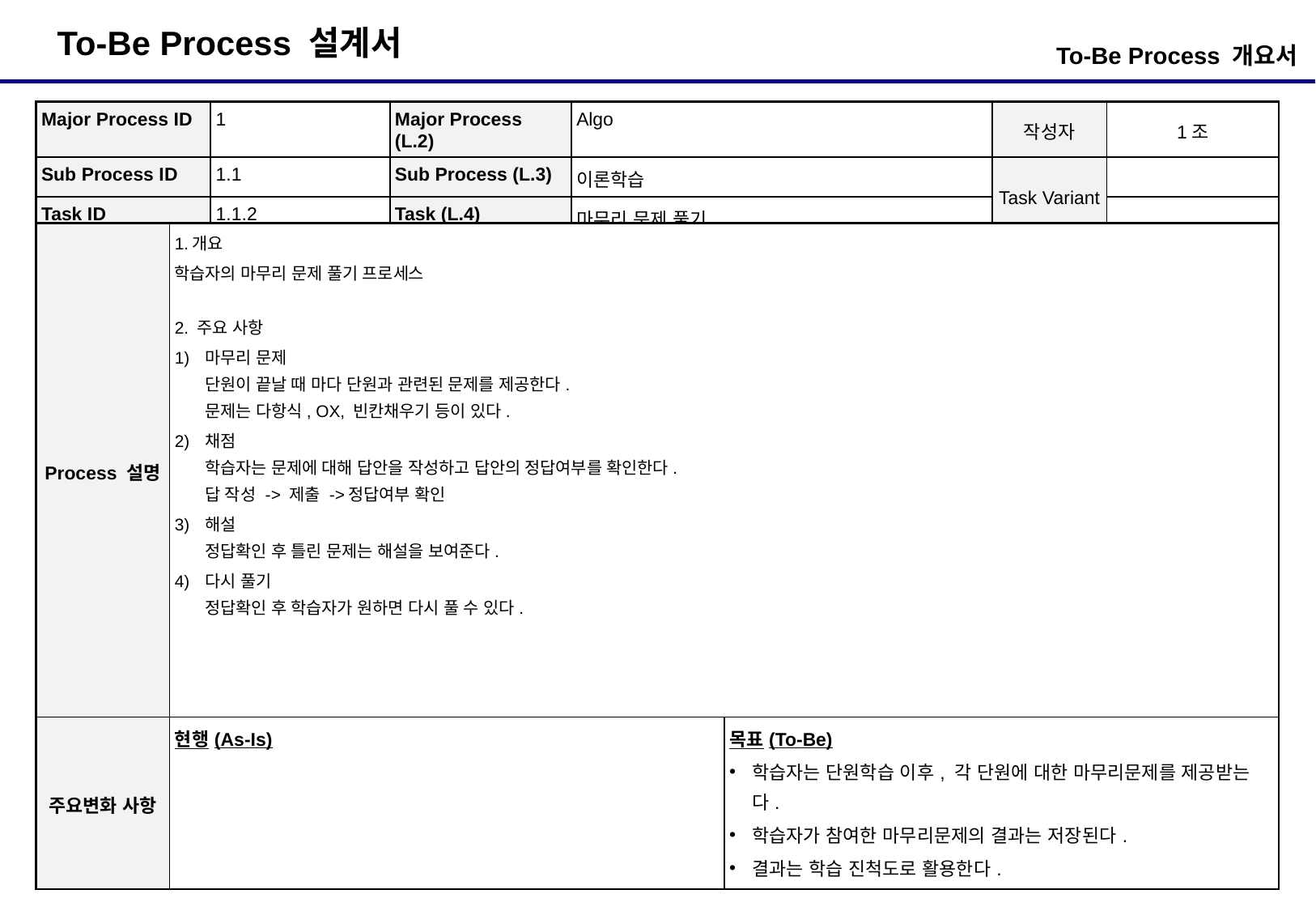

To-Be Process 개요서
| Major Process ID | 1 | Major Process (L.2) | Algo | 작성자 | 1조 |
| --- | --- | --- | --- | --- | --- |
| Sub Process ID | 1.1 | Sub Process (L.3) | 이론학습 | Task Variant |  |
| Task ID | 1.1.2 | Task (L.4) | 마무리 문제 풀기 |  |  |
| Process 설명 | 1.개요 학습자의 마무리 문제 풀기 프로세스 2. 주요 사항 마무리 문제 단원이 끝날 때 마다 단원과 관련된 문제를 제공한다. 문제는 다항식, OX, 빈칸채우기 등이 있다. 채점 학습자는 문제에 대해 답안을 작성하고 답안의 정답여부를 확인한다. 답 작성 -> 제출 ->정답여부 확인 해설 정답확인 후 틀린 문제는 해설을 보여준다. 다시 풀기 정답확인 후 학습자가 원하면 다시 풀 수 있다. |  |
| --- | --- | --- |
| 주요변화 사항 | 현행(As-Is) | 목표(To-Be) 학습자는 단원학습 이후, 각 단원에 대한 마무리문제를 제공받는다. 학습자가 참여한 마무리문제의 결과는 저장된다. 결과는 학습 진척도로 활용한다. |